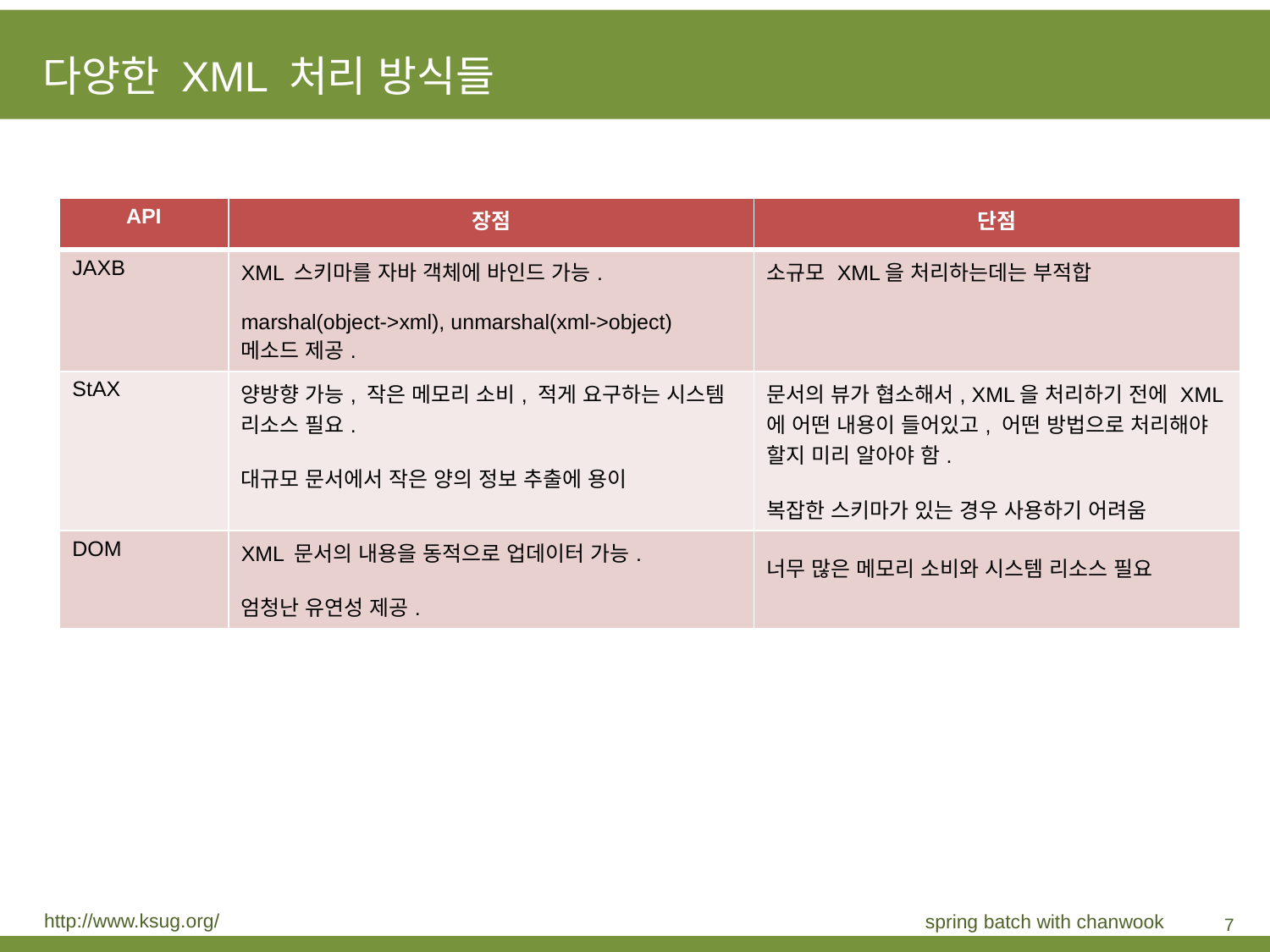

# 다양한 XML 처리 방식들

| API | 장점 | 단점 |
| --- | --- | --- |
| JAXB | XML 스키마를 자바 객체에 바인드 가능. marshal(object->xml), unmarshal(xml->object) 메소드 제공. | 소규모 XML을 처리하는데는 부적합 |
| StAX | 양방향 가능, 작은 메모리 소비, 적게 요구하는 시스템 리소스 필요. 대규모 문서에서 작은 양의 정보 추출에 용이 | 문서의 뷰가 협소해서, XML을 처리하기 전에 XML에 어떤 내용이 들어있고, 어떤 방법으로 처리해야 할지 미리 알아야 함. 복잡한 스키마가 있는 경우 사용하기 어려움 |
| DOM | XML 문서의 내용을 동적으로 업데이터 가능. 엄청난 유연성 제공. | 너무 많은 메모리 소비와 시스템 리소스 필요 |
http://www.ksug.org/
spring batch with chanwook
7